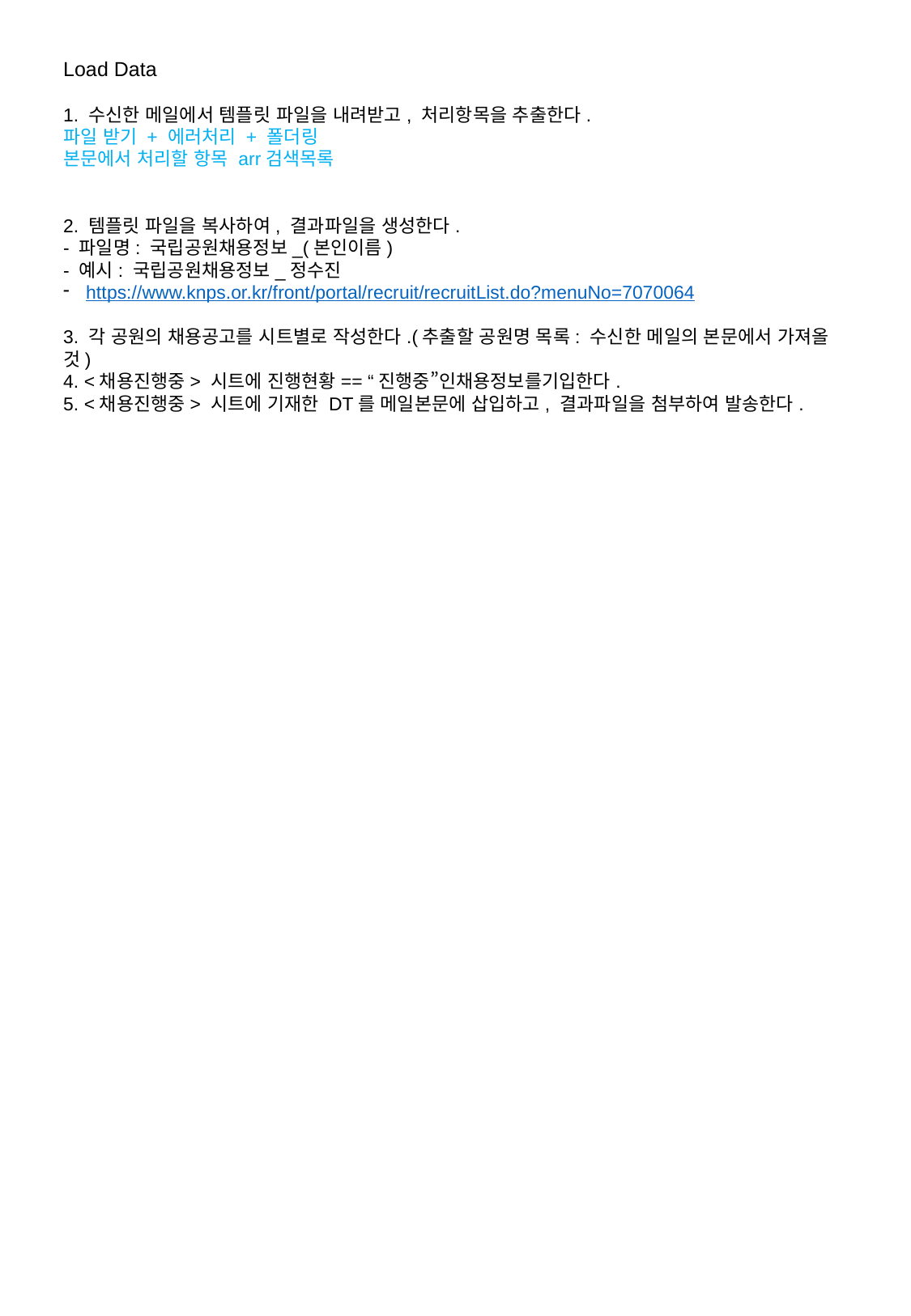

Load Data

1. 수신한 메일에서 템플릿 파일을 내려받고, 처리항목을 추출한다.
파일 받기 + 에러처리 + 폴더링
본문에서 처리할 항목 arr검색목록

2. 템플릿 파일을 복사하여, 결과파일을 생성한다.
- 파일명: 국립공원채용정보_(본인이름)
- 예시: 국립공원채용정보_정수진
https://www.knps.or.kr/front/portal/recruit/recruitList.do?menuNo=7070064

3. 각 공원의 채용공고를 시트별로 작성한다.(추출할 공원명 목록: 수신한 메일의 본문에서 가져올것)
4. <채용진행중> 시트에 진행현황== “진행중”인채용정보를기입한다.
5. <채용진행중> 시트에 기재한 DT를 메일본문에 삽입하고, 결과파일을 첨부하여 발송한다.